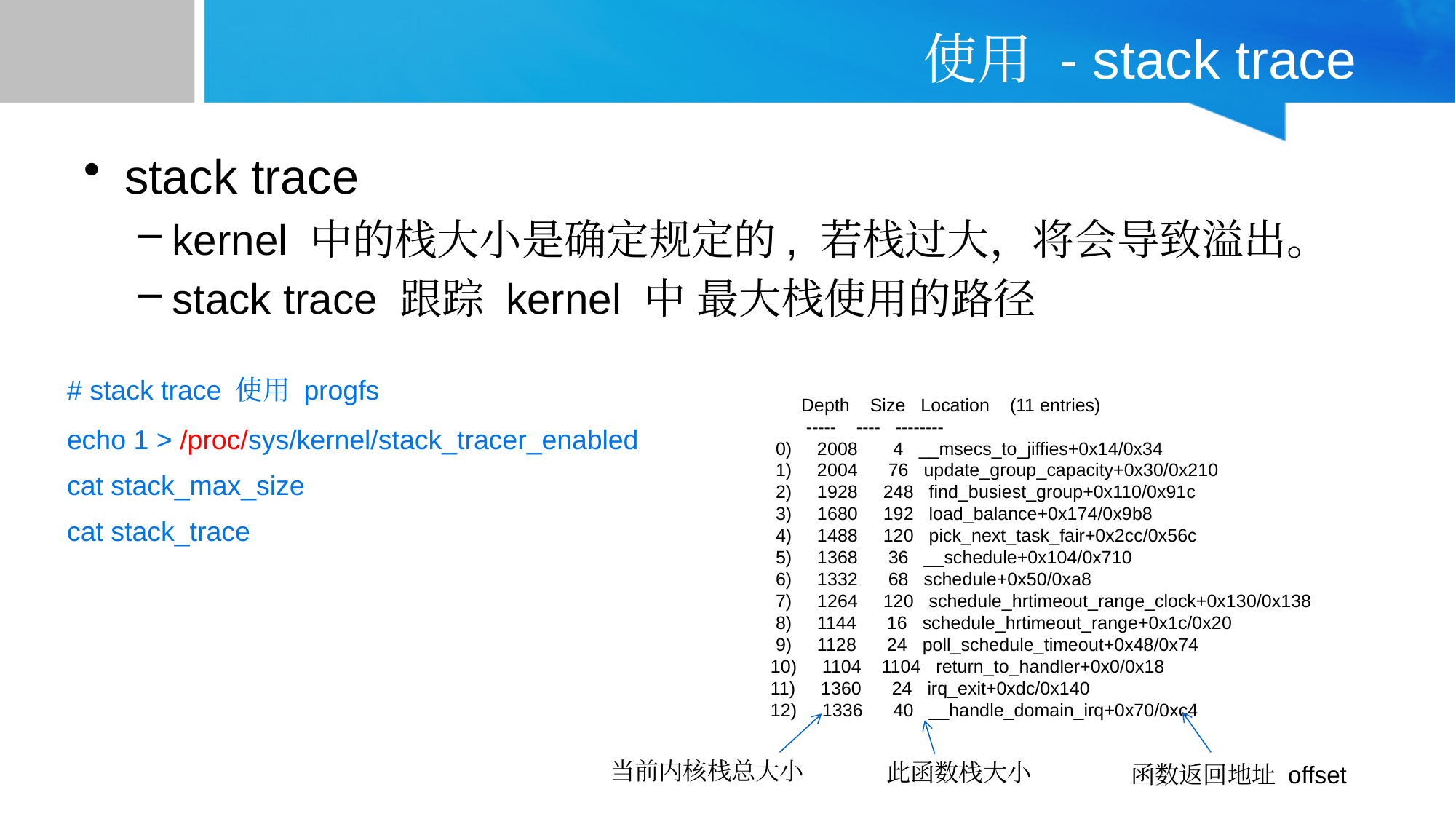

# 使用 - stack trace
stack trace
kernel 中的栈大小是确定规定的, 若栈过大，将会导致溢出。
stack trace 跟踪 kernel 中 最大栈使用的路径
# stack trace 使用 progfs
echo 1 > /proc/sys/kernel/stack_tracer_enabled
cat stack_max_size
cat stack_trace
       Depth    Size   Location    (11 entries)
        -----    ----   --------
  0)     2008       4   __msecs_to_jiffies+0x14/0x34
  1)     2004      76   update_group_capacity+0x30/0x210
  2)     1928     248   find_busiest_group+0x110/0x91c
  3)     1680     192   load_balance+0x174/0x9b8
  4)     1488     120   pick_next_task_fair+0x2cc/0x56c
  5)     1368      36   __schedule+0x104/0x710
  6)     1332      68   schedule+0x50/0xa8
  7)     1264     120   schedule_hrtimeout_range_clock+0x130/0x138
  8)     1144      16   schedule_hrtimeout_range+0x1c/0x20
  9)     1128      24   poll_schedule_timeout+0x48/0x74
 10)     1104    1104   return_to_handler+0x0/0x18
 11)     1360      24   irq_exit+0xdc/0x140
 12)     1336      40   __handle_domain_irq+0x70/0xc4
当前内核栈总大小
此函数栈大小
函数返回地址 offset